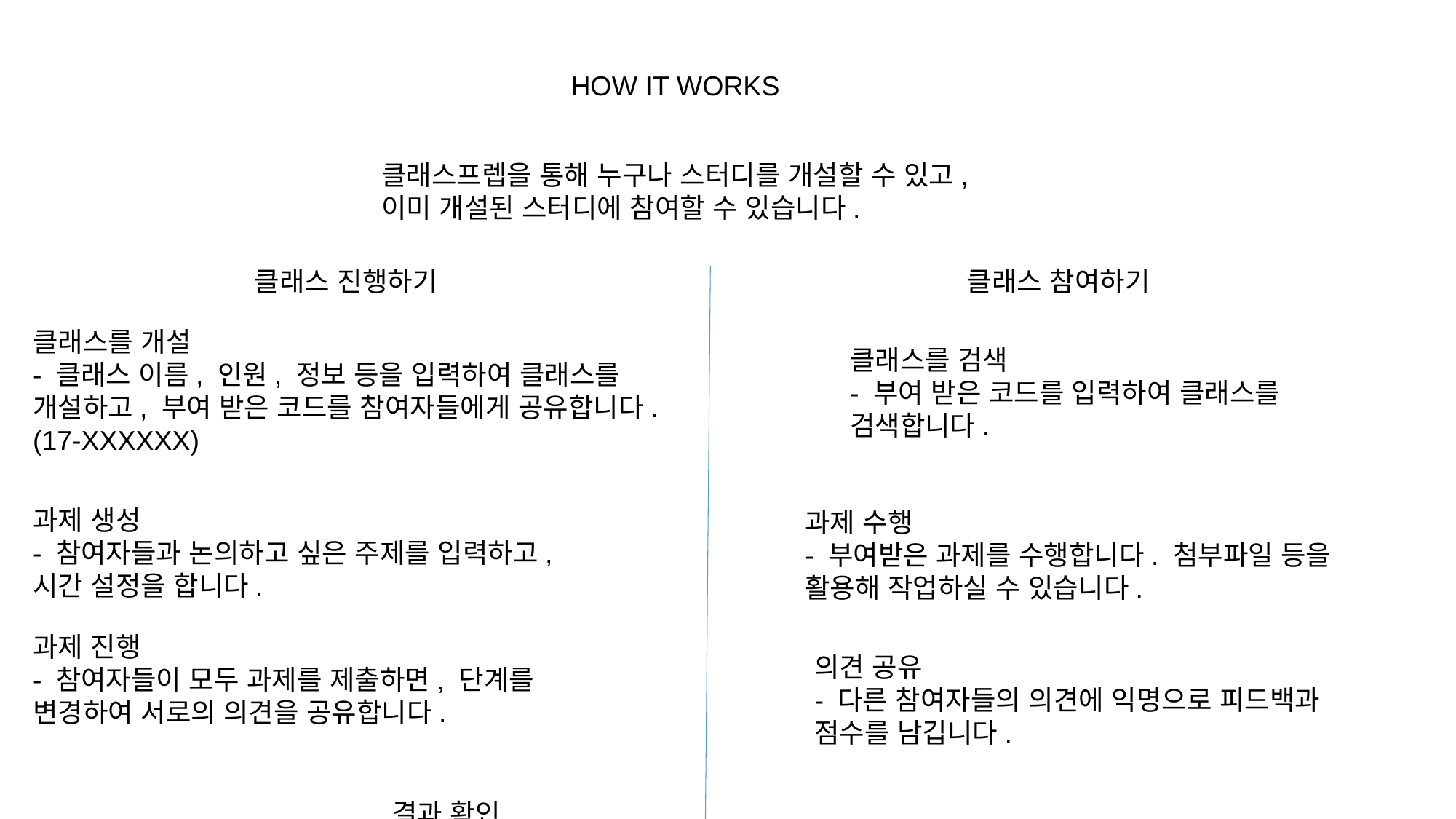

HOW IT WORKS
클래스프렙을 통해 누구나 스터디를 개설할 수 있고,
이미 개설된 스터디에 참여할 수 있습니다.
클래스 진행하기
클래스 참여하기
클래스를 개설
- 클래스 이름, 인원, 정보 등을 입력하여 클래스를 개설하고, 부여 받은 코드를 참여자들에게 공유합니다. (17-XXXXXX)

클래스를 검색
- 부여 받은 코드를 입력하여 클래스를 검색합니다.
과제 생성
- 참여자들과 논의하고 싶은 주제를 입력하고, 시간 설정을 합니다.
과제 수행
- 부여받은 과제를 수행합니다. 첨부파일 등을 활용해 작업하실 수 있습니다.
과제 진행
- 참여자들이 모두 과제를 제출하면, 단계를 변경하여 서로의 의견을 공유합니다.
의견 공유
- 다른 참여자들의 의견에 익명으로 피드백과 점수를 남깁니다.
결과 확인
- 자신의 생각 / 평가 / 메타 인지에 대한 점수를 확인합니다.